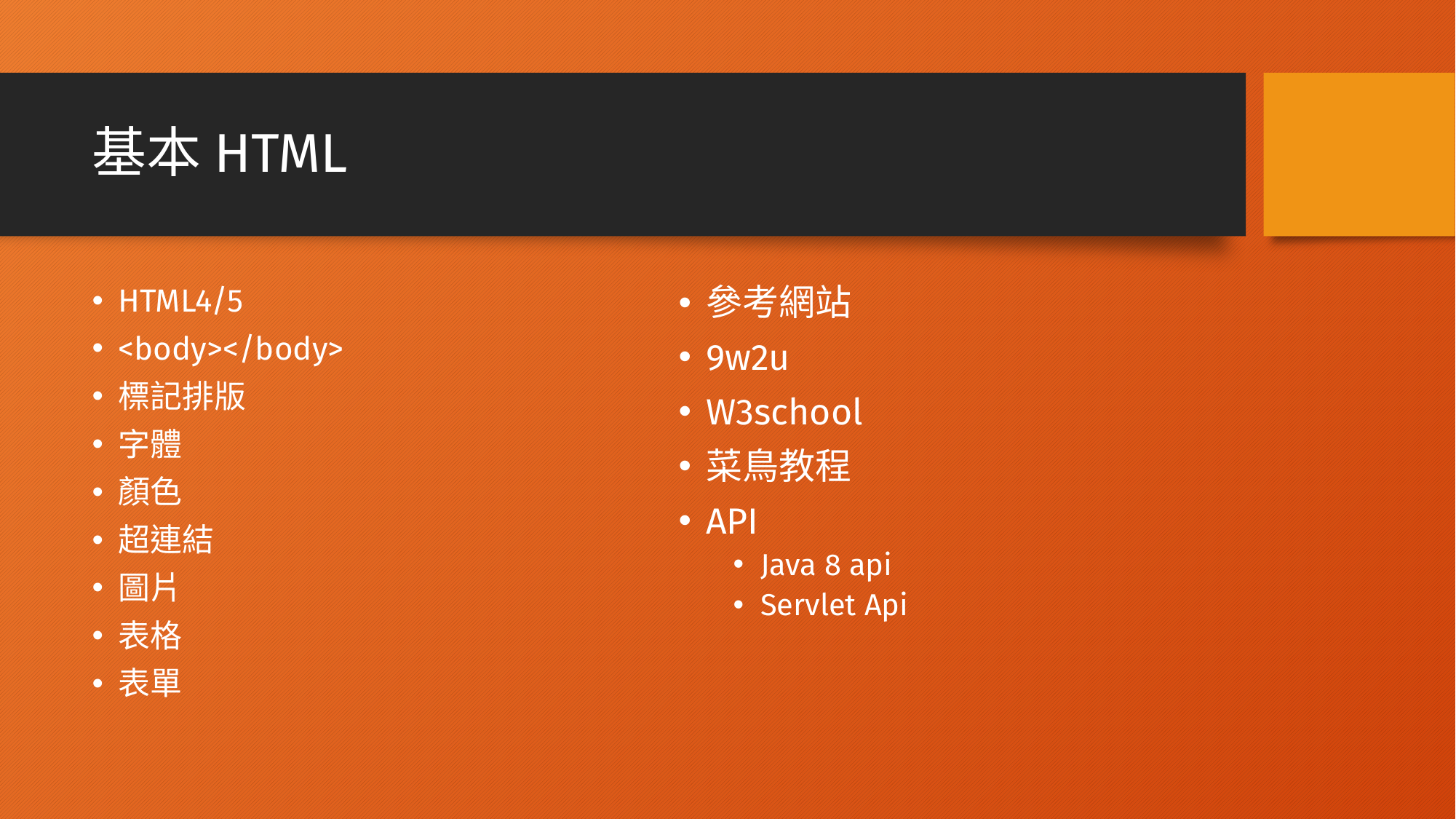

# 基本HTML
HTML4/5
<body></body>
標記排版
字體
顏色
超連結
圖片
表格
表單
參考網站
9w2u
W3school
菜鳥教程
API
Java 8 api
Servlet Api